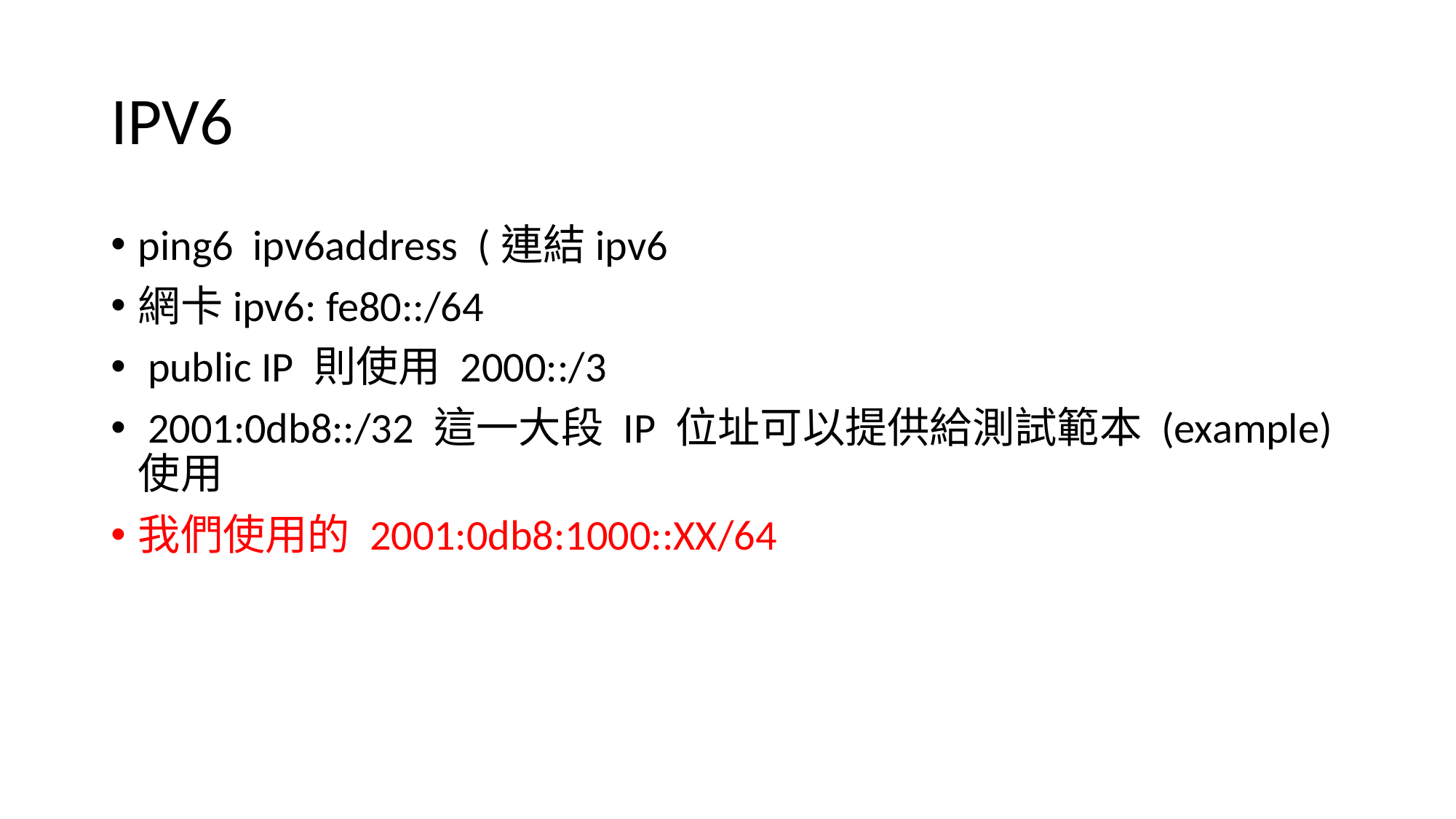

# IPV6
ping6  ipv6address  (連結ipv6
網卡ipv6: fe80::/64
 public IP 則使用 2000::/3
 2001:0db8::/32 這一大段 IP 位址可以提供給測試範本 (example) 使用
我們使用的 2001:0db8:1000::XX/64